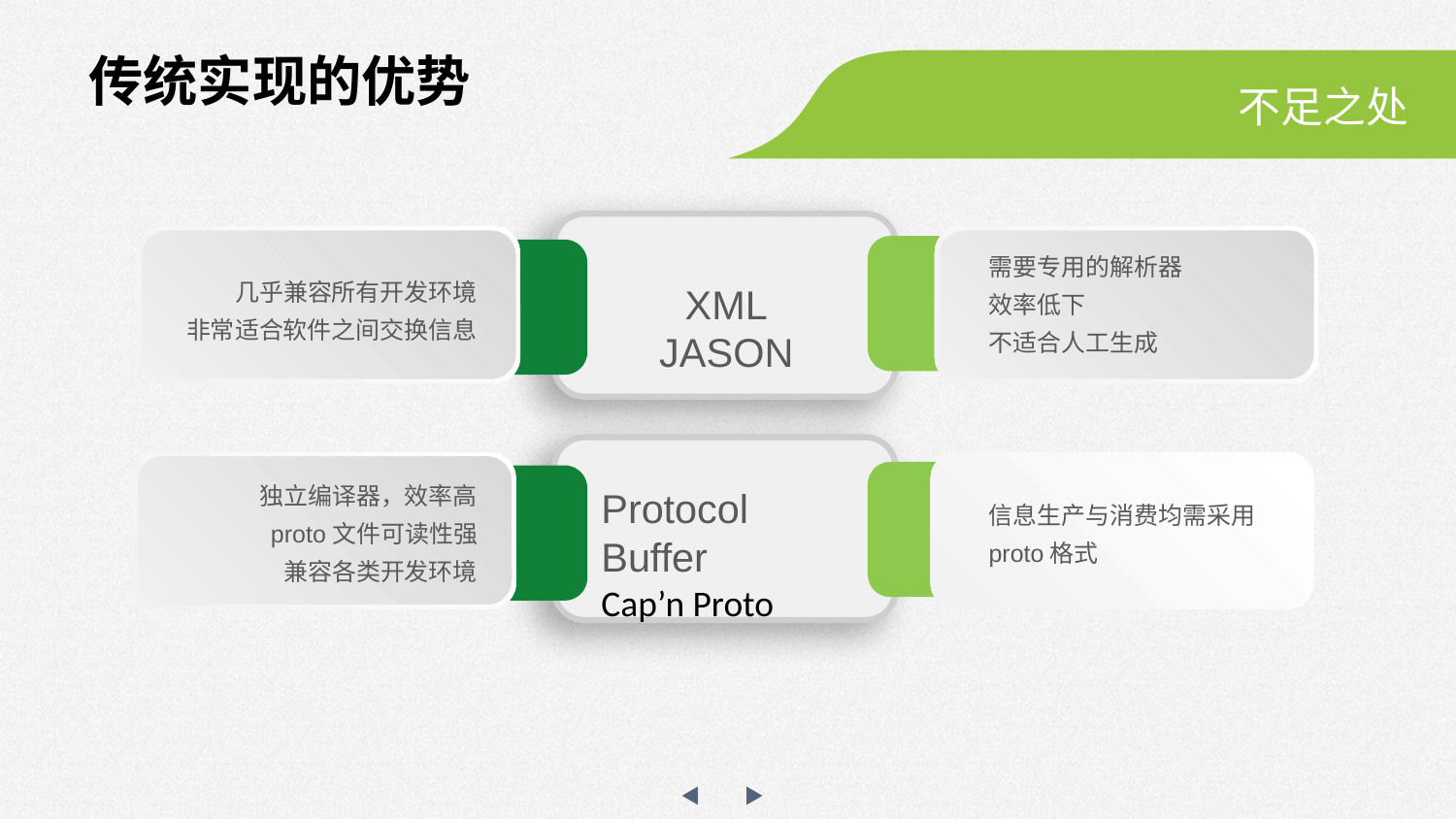

传统实现的优势

不足之处

需要专用的解析器
效率低下
不适合人工生成

几乎兼容所有开发环境
非常适合软件之间交换信息
XML JASON

独立编译器，效率高
proto文件可读性强
兼容各类开发环境
Protocol Buffer
Cap’n Proto
信息生产与消费均需采用proto格式